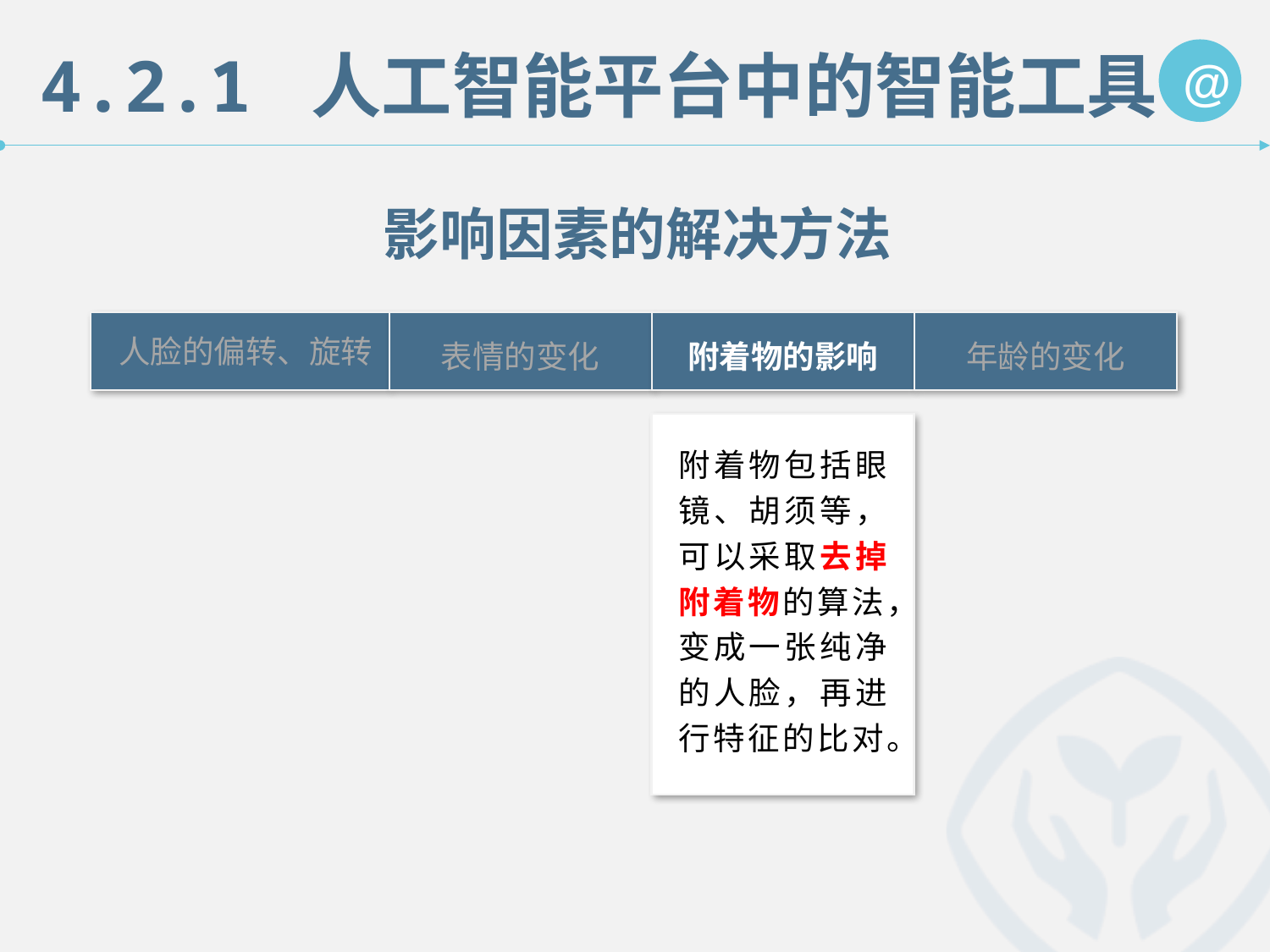

4.2.1 人工智能平台中的智能工具
@
影响因素的解决方法

人脸的偏转、旋转
表情的变化
附着物的影响
年龄的变化

附着物包括眼镜、胡须等，可以采取去掉附着物的算法，变成一张纯净的人脸，再进行特征的比对。